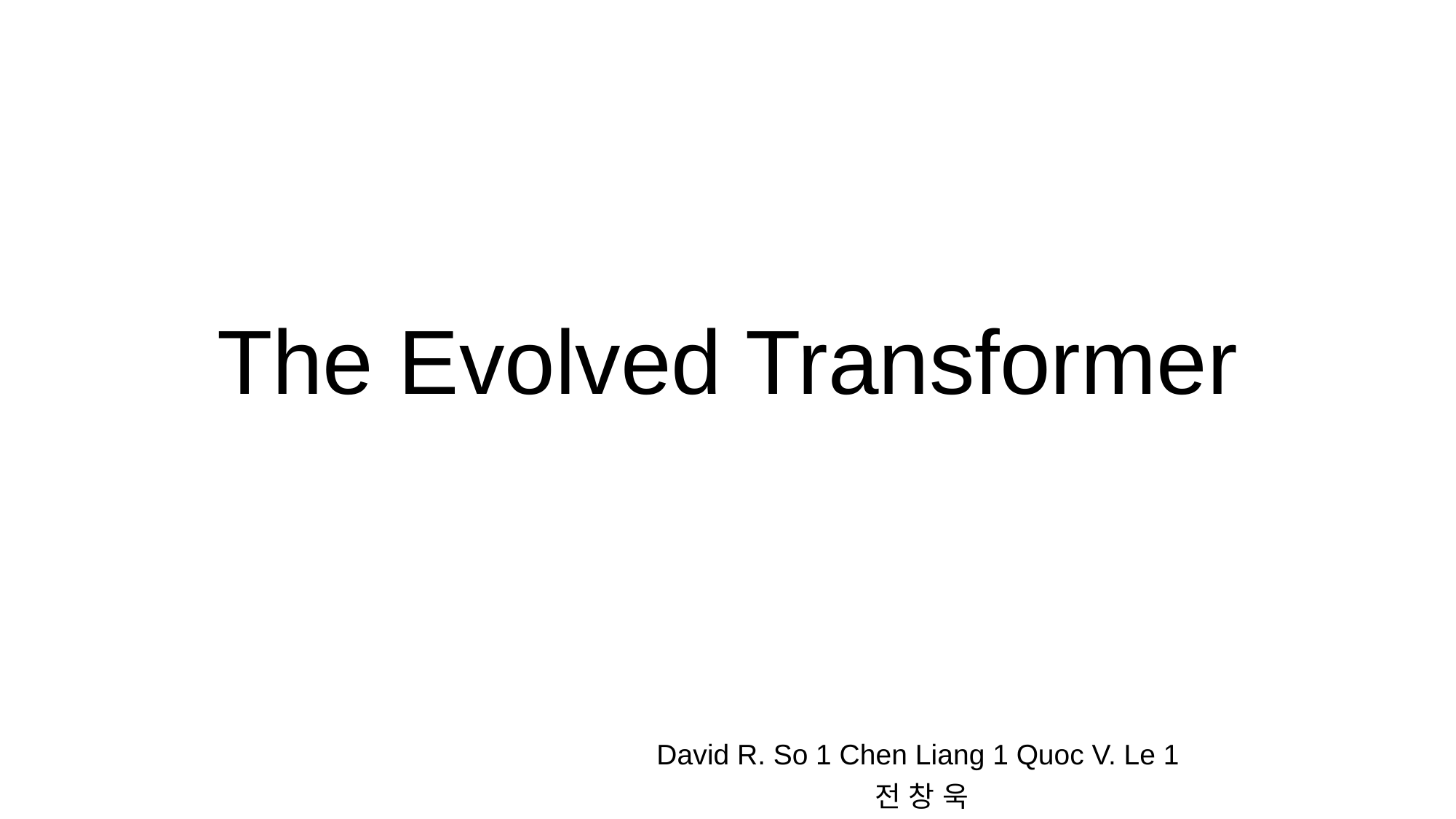

# The Evolved Transformer
David R. So 1 Chen Liang 1 Quoc V. Le 1
전 창 욱